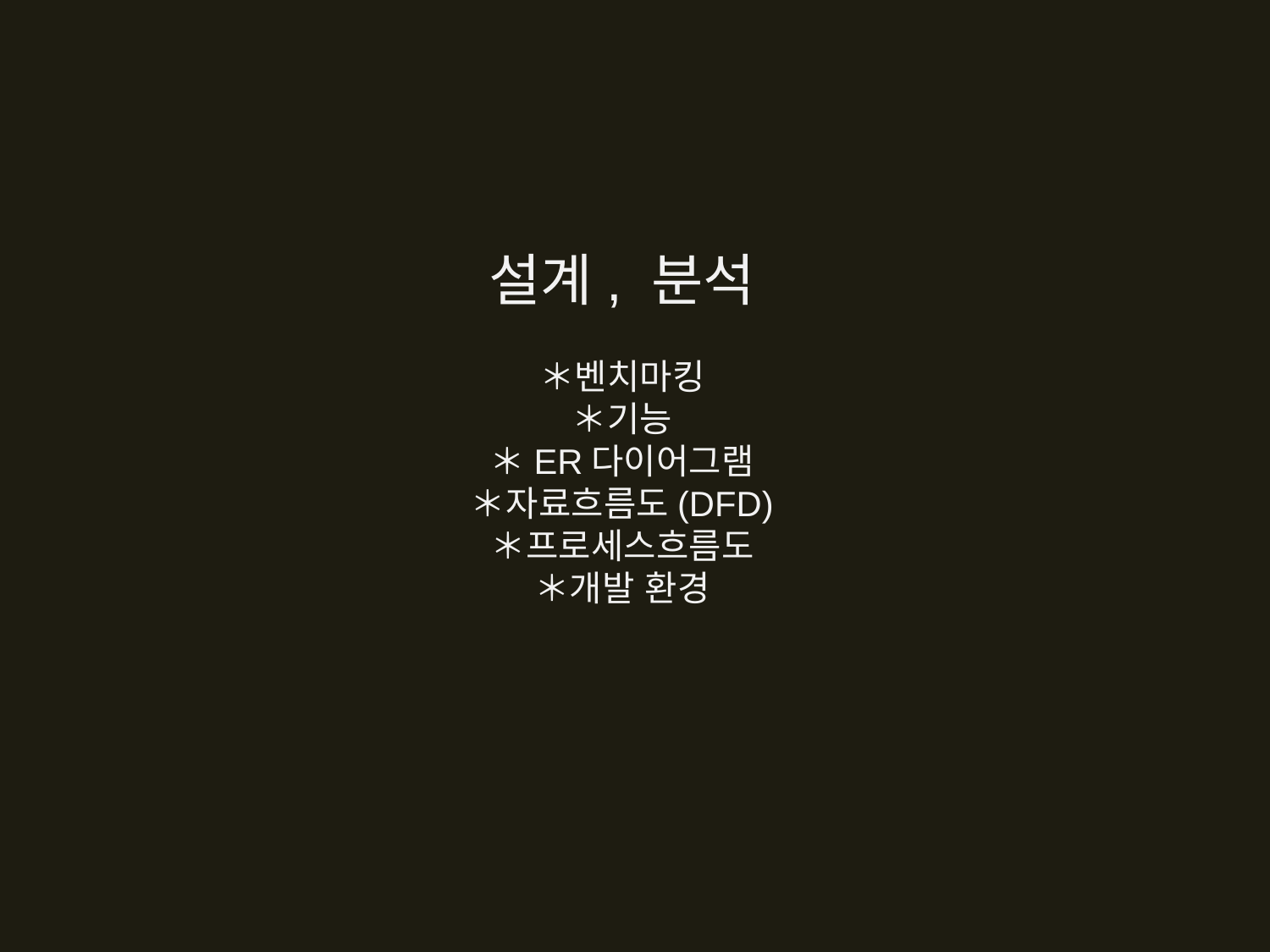

설계, 분석

＊벤치마킹
＊기능
＊ER다이어그램
＊자료흐름도(DFD)
＊프로세스흐름도
＊개발 환경